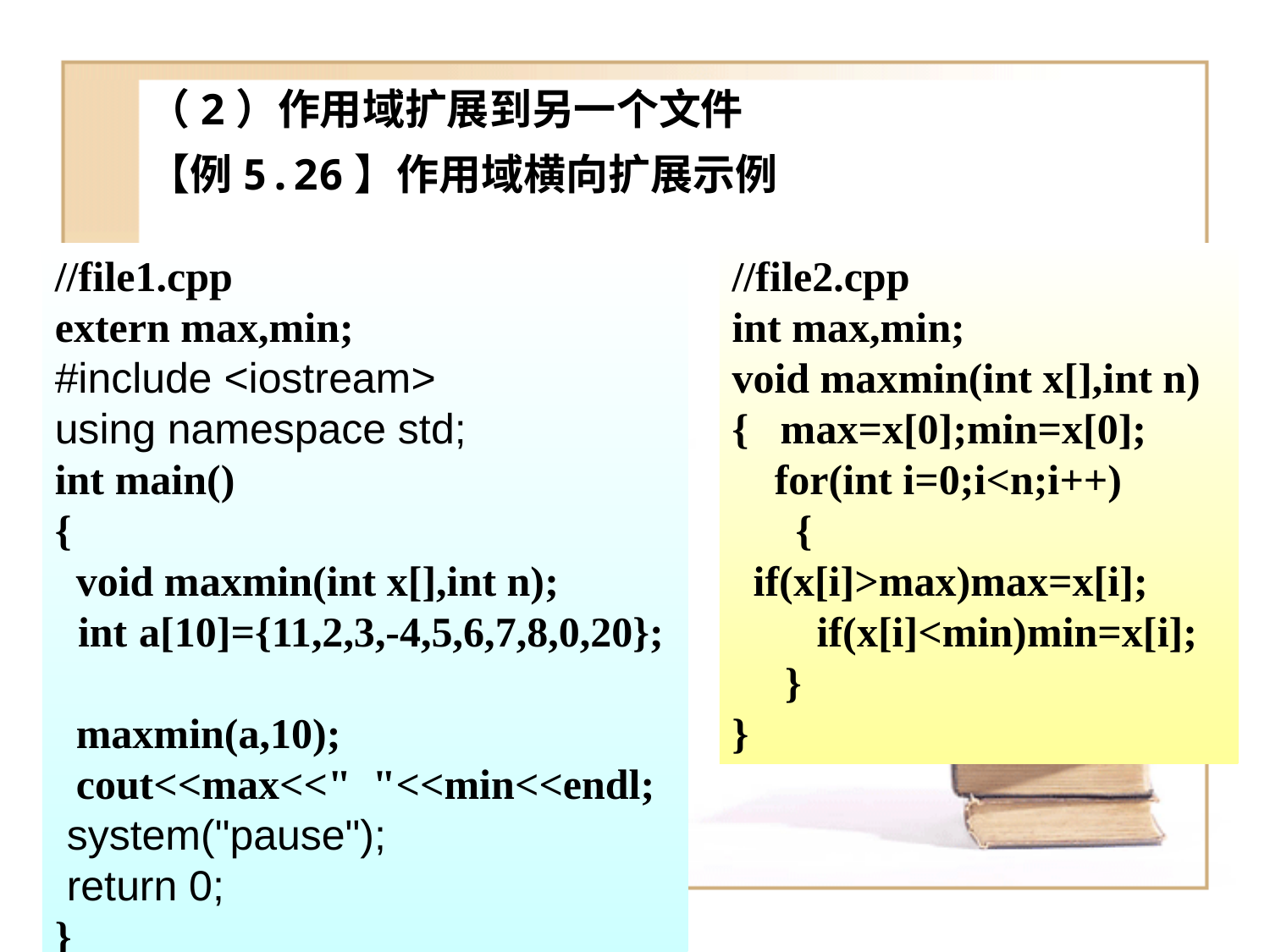

（2）作用域扩展到另一个文件
【例5.26】作用域横向扩展示例
//file1.cpp
extern max,min;
#include <iostream>
using namespace std;
int main()
{
  void maxmin(int x[],int n);
  int a[10]={11,2,3,-4,5,6,7,8,0,20};
  maxmin(a,10);
  cout<<max<<"  "<<min<<endl;
 system("pause");
 return 0;
}
//file2.cpp
int max,min;
void maxmin(int x[],int n)
{   max=x[0];min=x[0];
    for(int i=0;i<n;i++)
      {
  if(x[i]>max)max=x[i];
        if(x[i]<min)min=x[i];
     }
}